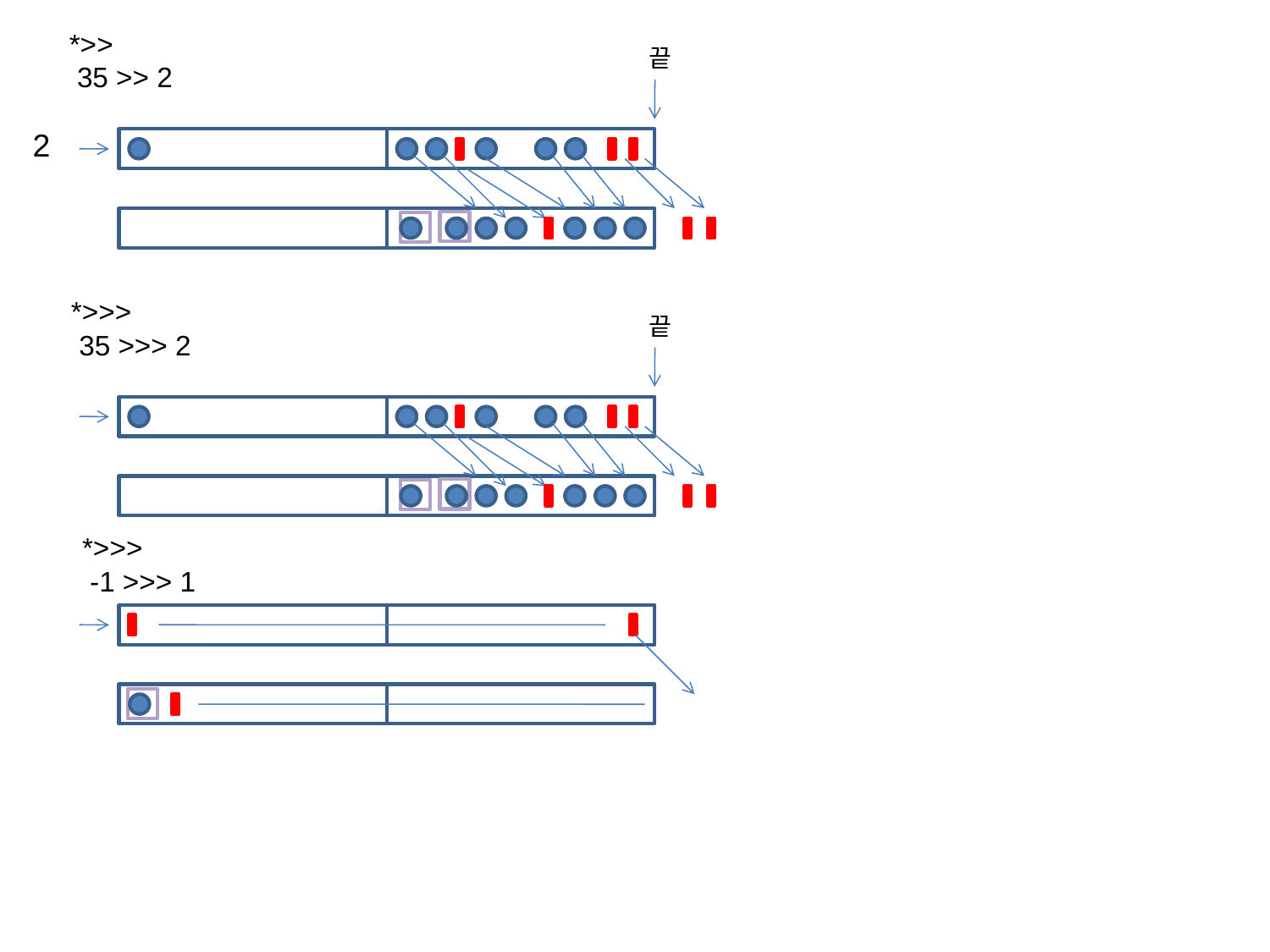

*>>
 35 >> 2
끝
2

*>>>
 35 >>> 2
끝

*>>>
 -1 >>> 1